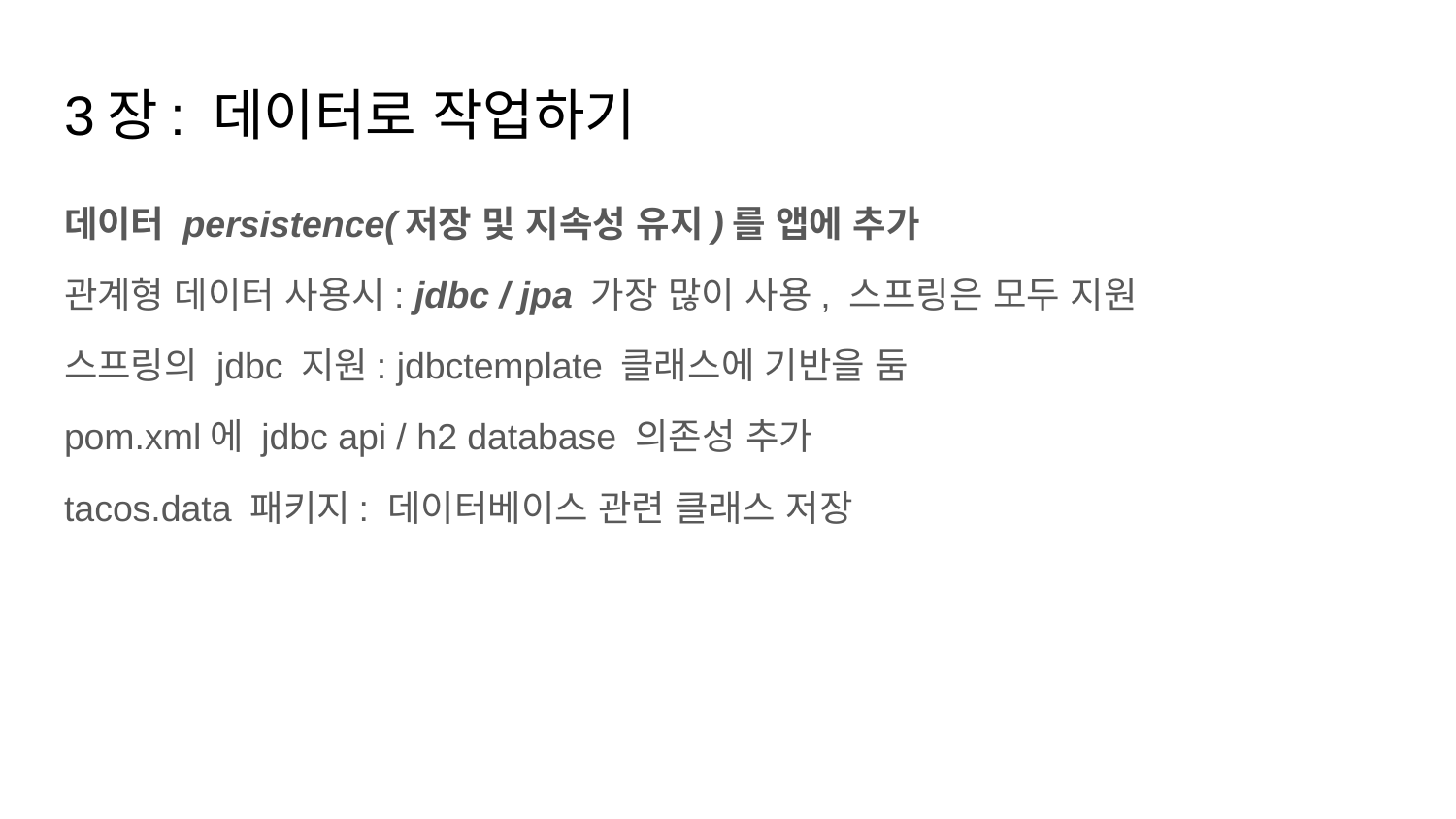

# 3장: 데이터로 작업하기
데이터 persistence(저장 및 지속성 유지)를 앱에 추가
관계형 데이터 사용시: jdbc / jpa 가장 많이 사용, 스프링은 모두 지원
스프링의 jdbc 지원: jdbctemplate 클래스에 기반을 둠
pom.xml에 jdbc api / h2 database 의존성 추가
tacos.data 패키지: 데이터베이스 관련 클래스 저장